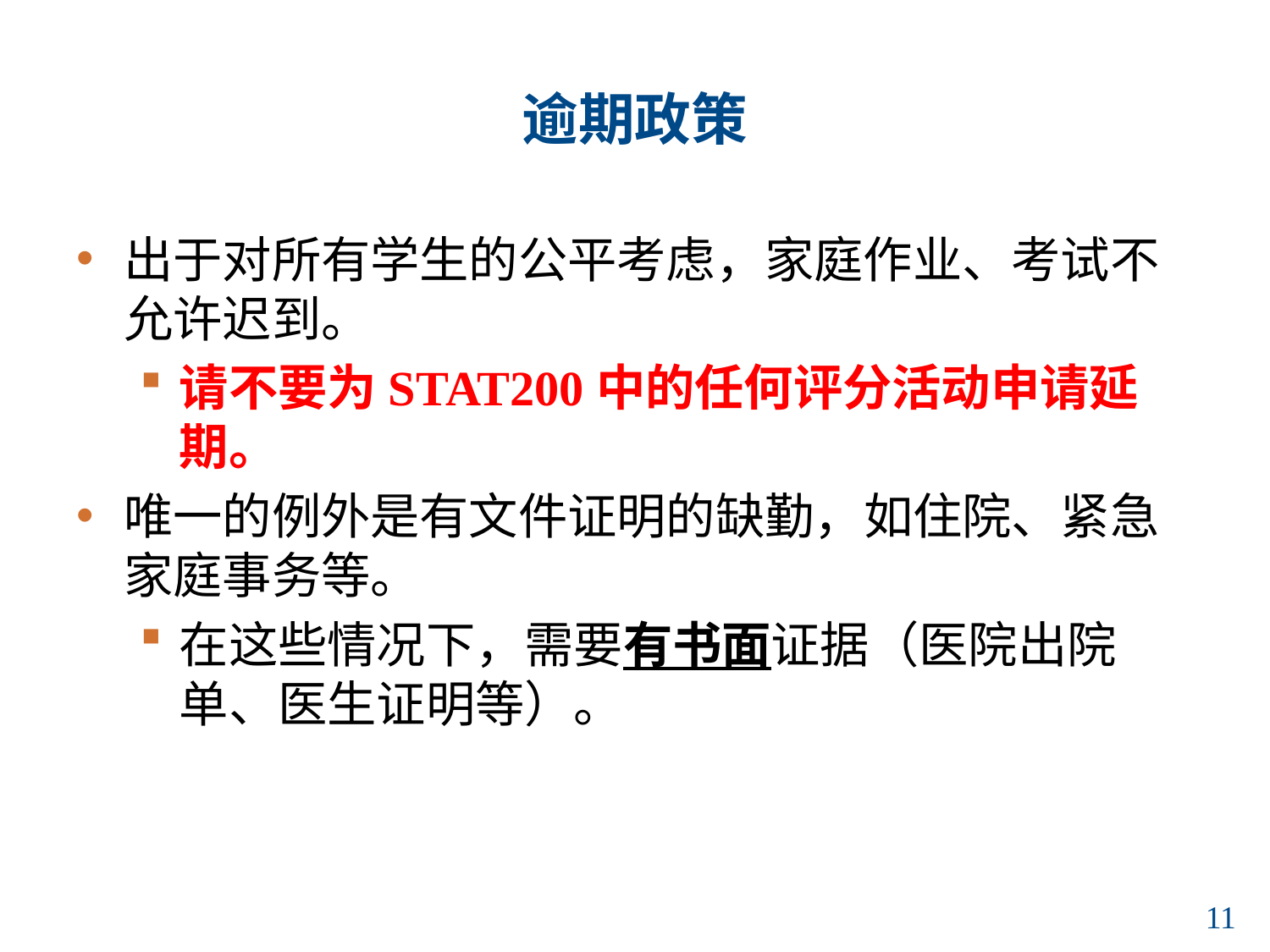

# 逾期政策
出于对所有学生的公平考虑，家庭作业、考试不允许迟到。
请不要为STAT200中的任何评分活动申请延期。
唯一的例外是有文件证明的缺勤，如住院、紧急家庭事务等。
在这些情况下，需要有书面证据（医院出院单、医生证明等）。
11